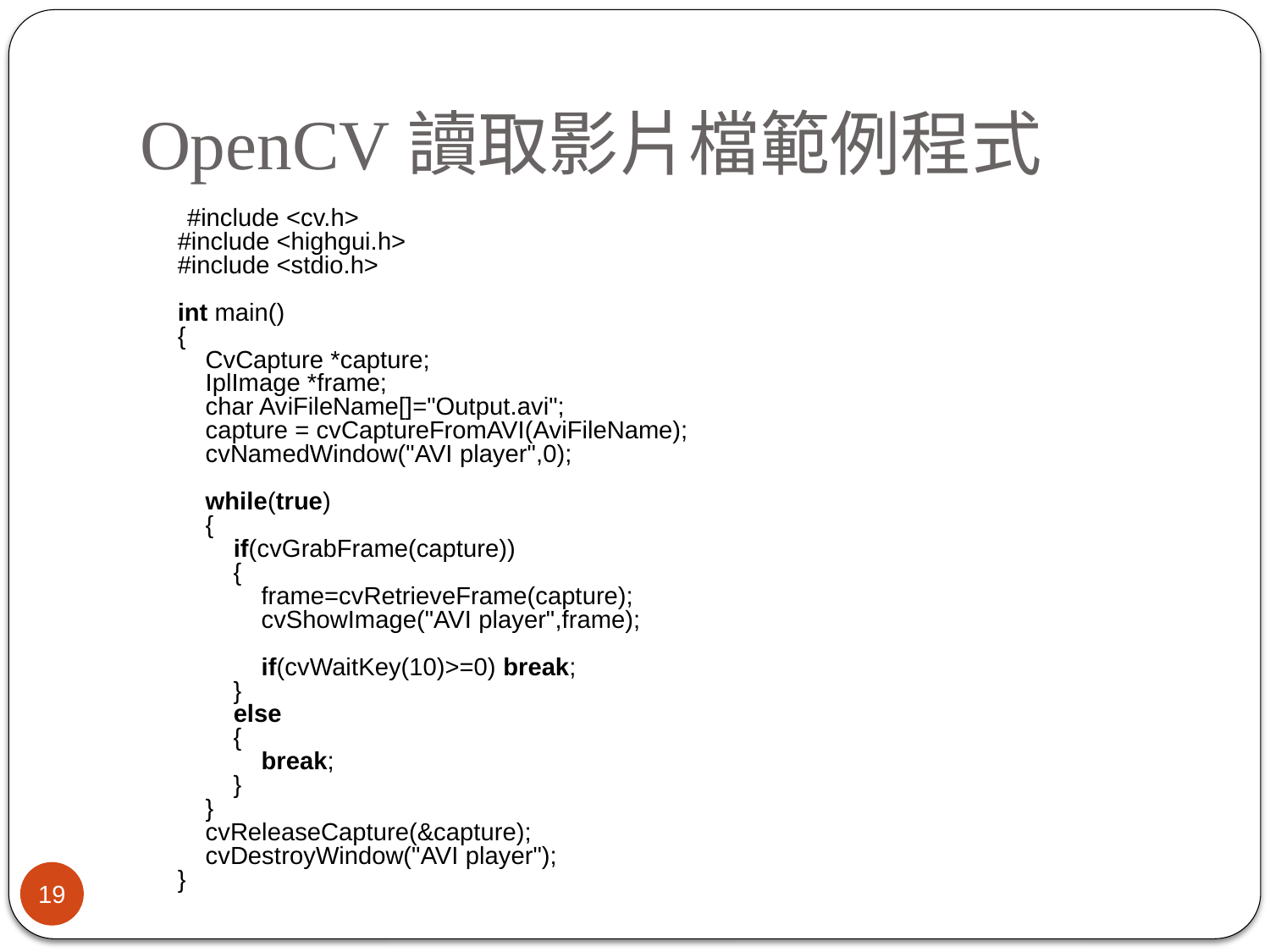

# OpenCV讀取影片檔範例程式
        #include <cv.h>
#include <highgui.h>
#include <stdio.h>
int main()
{
    CvCapture *capture;
    IplImage *frame;
    char AviFileName[]="Output.avi";
    capture = cvCaptureFromAVI(AviFileName);
    cvNamedWindow("AVI player",0);
    while(true)
    {
        if(cvGrabFrame(capture))
        {
            frame=cvRetrieveFrame(capture);
            cvShowImage("AVI player",frame);
            if(cvWaitKey(10)>=0) break;
        }
        else
        {
            break;
        }
    }
    cvReleaseCapture(&capture);
    cvDestroyWindow("AVI player");
}
19